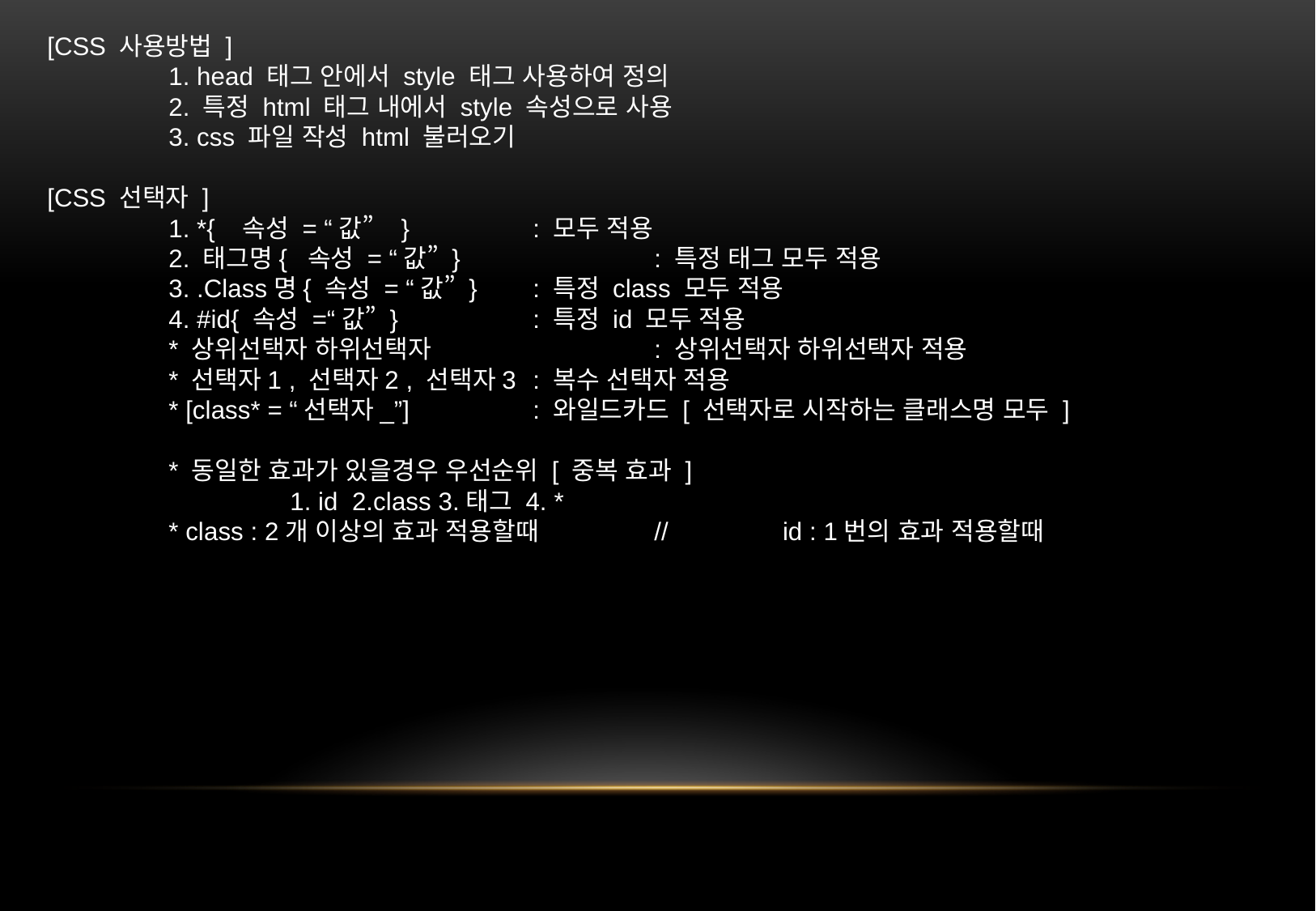

[CSS 사용방법 ]
	1. head 태그 안에서 style 태그 사용하여 정의
	2. 특정 html 태그 내에서 style 속성으로 사용
	3. css 파일 작성 html 불러오기

[CSS 선택자 ]
	1. *{   속성 = “값”   }		: 모두 적용
	2. 태그명{  속성 = “값” }		: 특정 태그 모두 적용
	3. .Class명{ 속성 = “값” }	: 특정 class 모두 적용
	4. #id{ 속성 =“값” }		: 특정 id 모두 적용
	* 상위선택자 하위선택자		: 상위선택자 하위선택자 적용
	* 선택자1 , 선택자2 , 선택자3	: 복수 선택자 적용
	* [class* = “선택자_”]		: 와일드카드 [ 선택자로 시작하는 클래스명 모두 ]

	* 동일한 효과가 있을경우 우선순위 [ 중복 효과 ]
		1. id  2.class 3.태그 4. *
 	* class : 2개 이상의 효과 적용할때   	// 	 id : 1번의 효과 적용할때